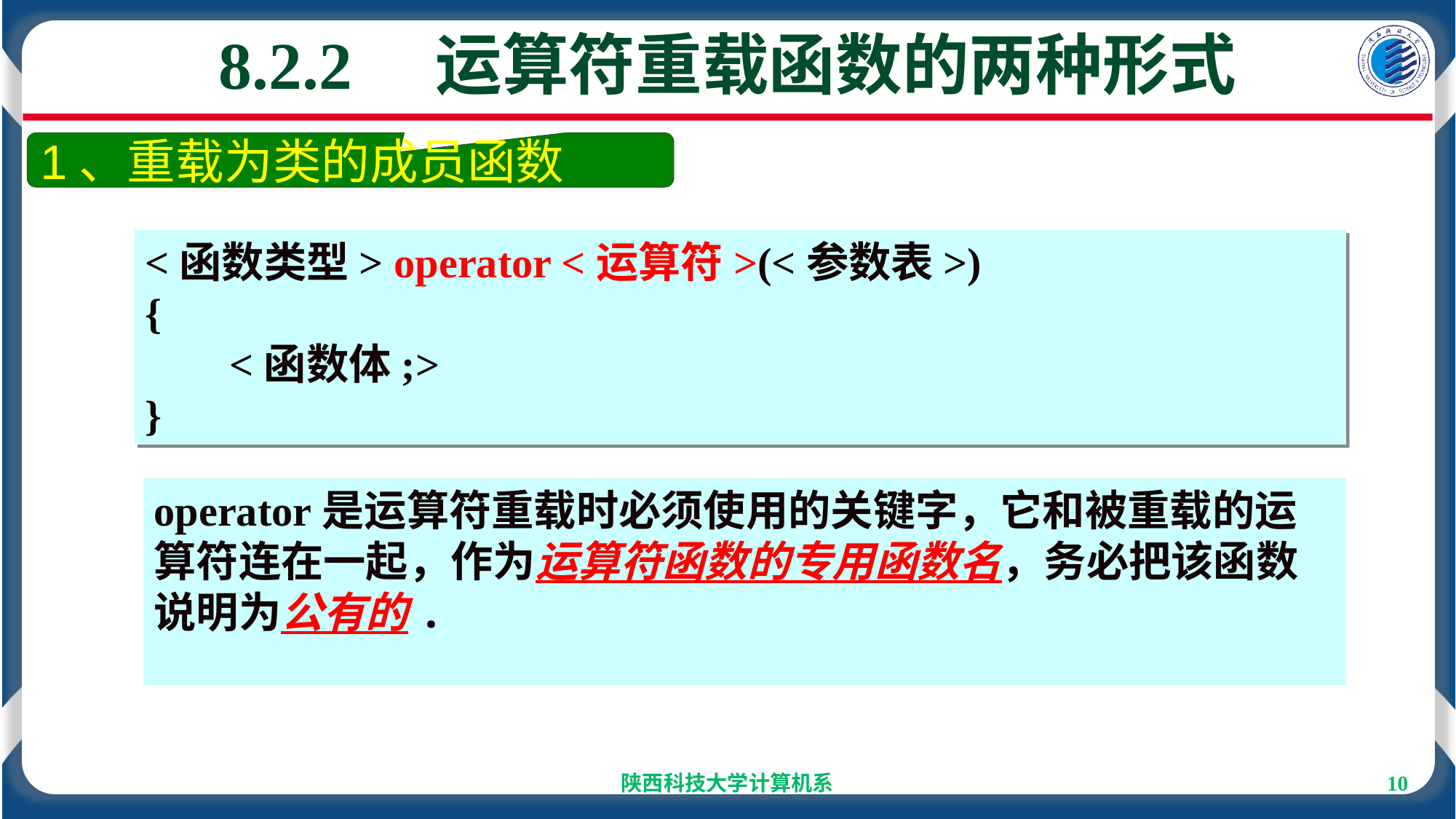

# 8.2.2　运算符重载函数的两种形式
1、重载为类的成员函数
<函数类型> operator <运算符>(<参数表>)
{
        <函数体;>
}
operator是运算符重载时必须使用的关键字，它和被重载的运算符连在一起，作为运算符函数的专用函数名，务必把该函数说明为公有的.

陕西科技大学计算机系
10